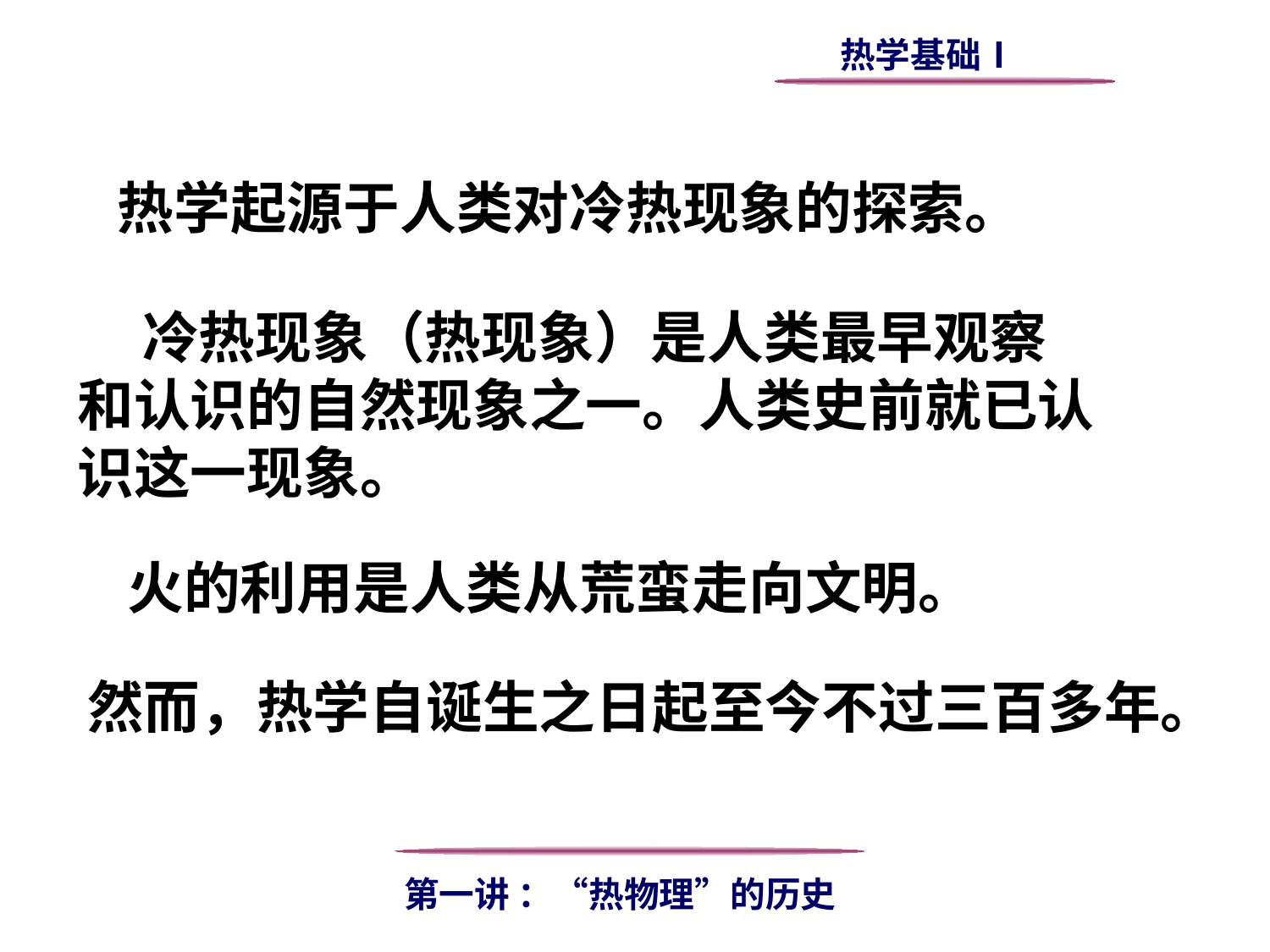

热学起源于人类对冷热现象的探索。
    冷热现象（热现象）是人类最早观察和认识的自然现象之一。人类史前就已认识这一现象。
火的利用是人类从荒蛮走向文明。
然而，热学自诞生之日起至今不过三百多年。